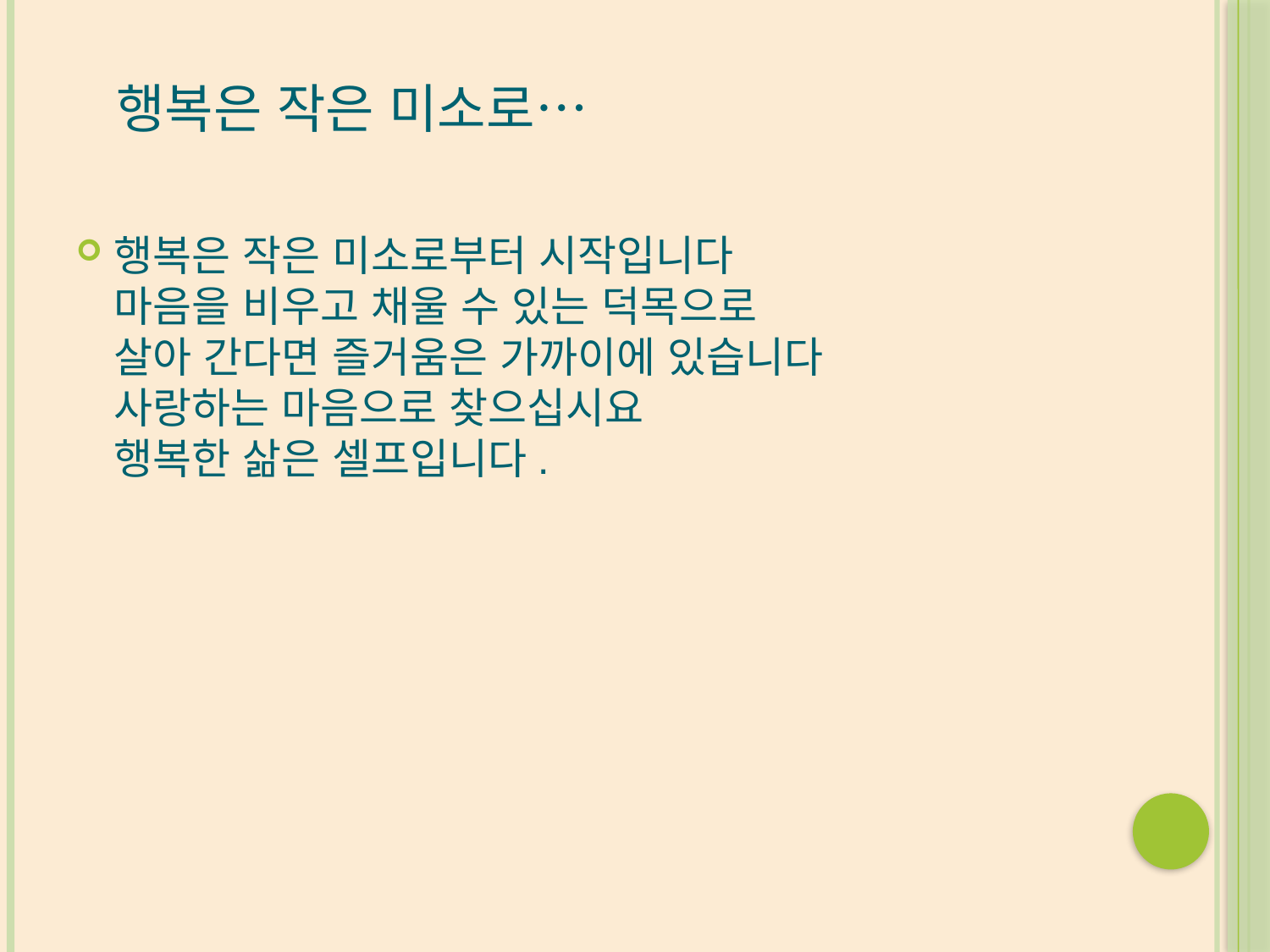

행복은 작은 미소로…
행복은 작은 미소로부터 시작입니다
마음을 비우고 채울 수 있는 덕목으로
살아 간다면 즐거움은 가까이에 있습니다
사랑하는 마음으로 찾으십시요
행복한 삶은 셀프입니다.